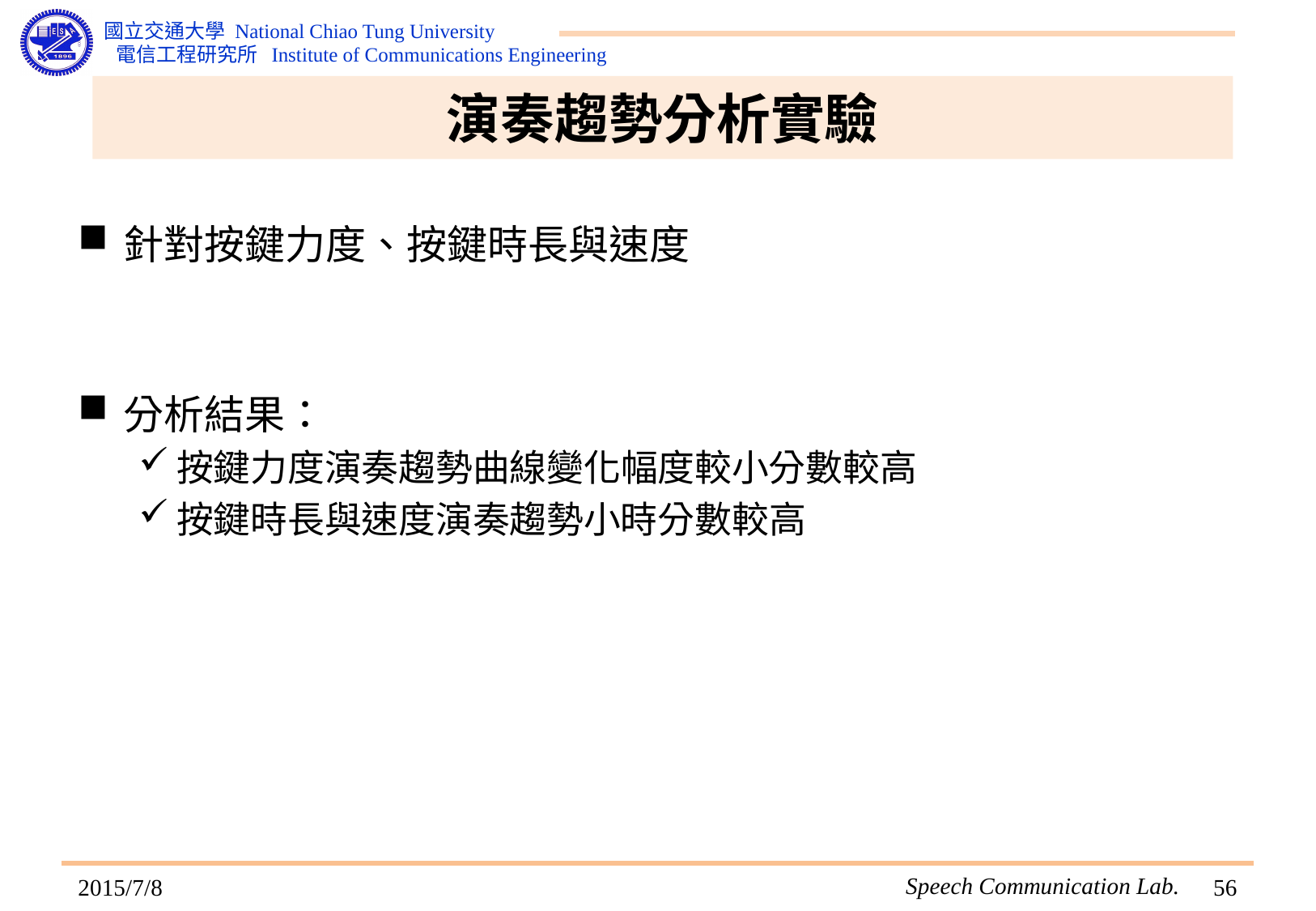

# 演奏趨勢分析實驗
針對按鍵力度、按鍵時長與速度

分析結果：
按鍵力度演奏趨勢曲線變化幅度較小分數較高
按鍵時長與速度演奏趨勢小時分數較高
2015/7/8
56